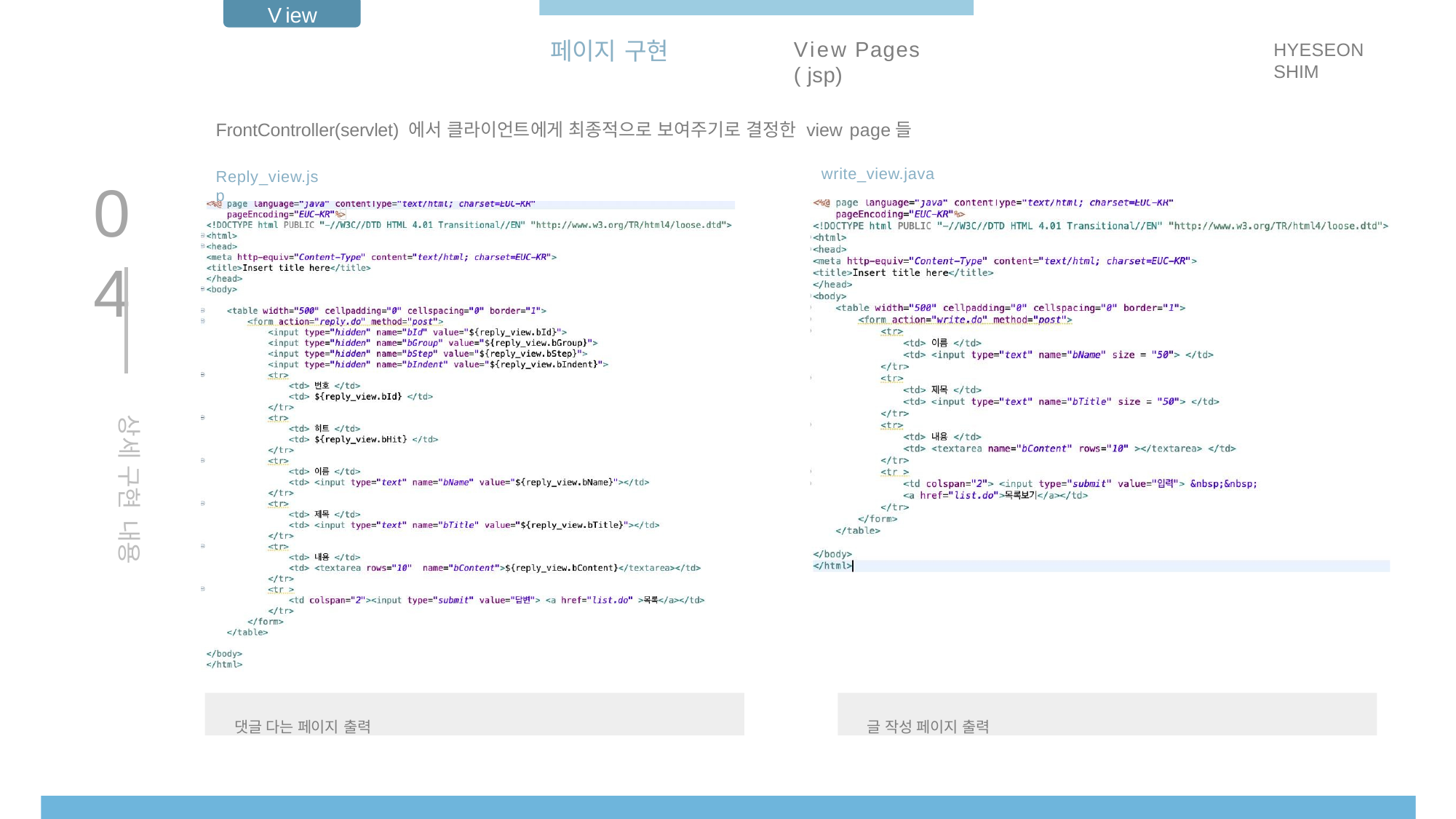

View

# 페이지 구현
View Pages ( jsp)
HYESEON SHIM
FrontController(servlet) 에서 클라이언트에게 최종적으로 보여주기로 결정한 view page들
write_view.java
Reply_view.jsp
04

상세 구현 내용

댓글 다는 페이지 출력

글 작성 페이지 출력